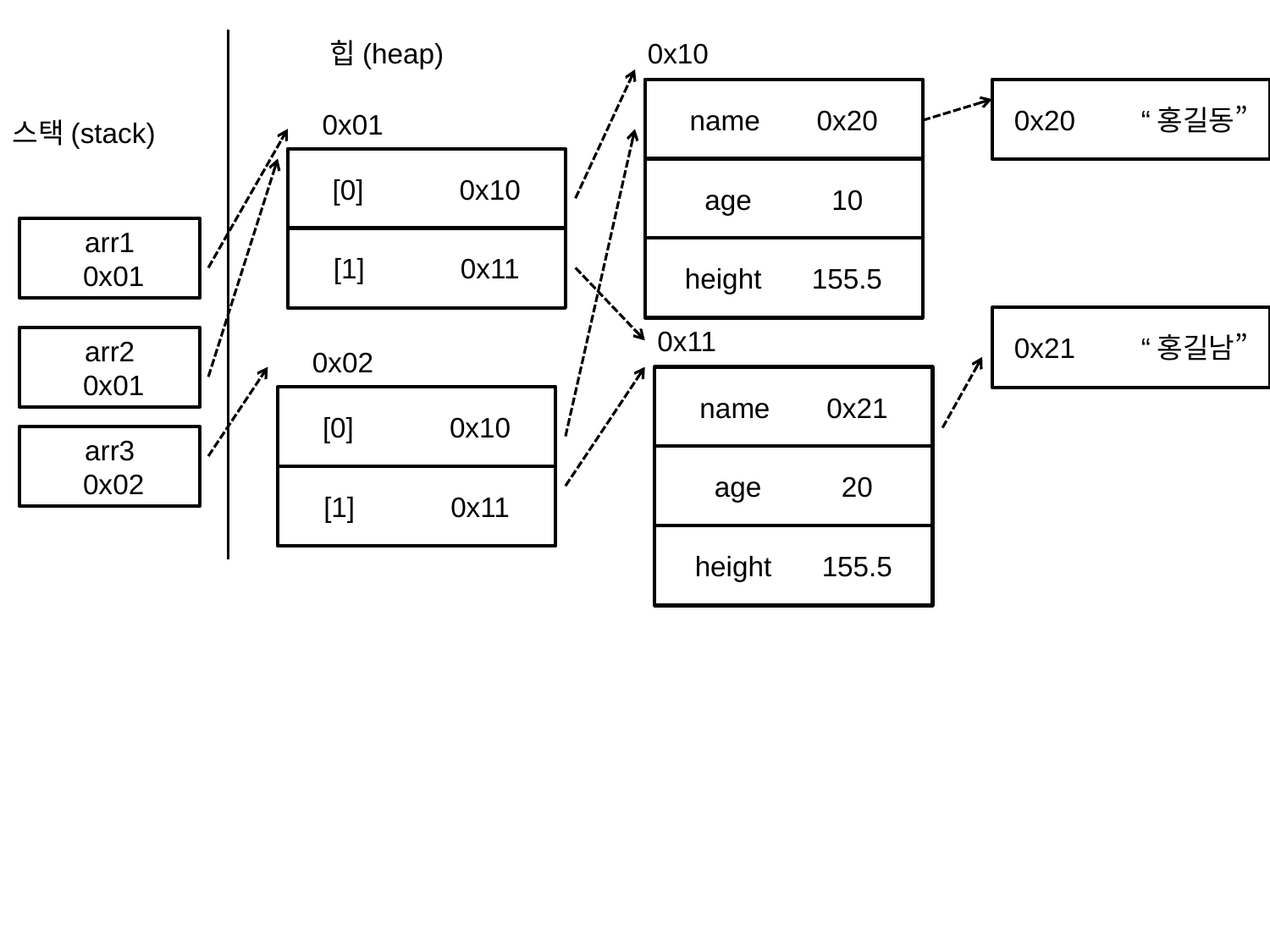

힙(heap)
0x10
name	0x20
0x20	“홍길동”
0x01
스택(stack)
[0]	0x10
age	10
arr1
 0x01
[1]	0x11
height	155.5
0x21	“홍길남”
0x11
arr2
 0x01
0x02
name	0x21
[0]	0x10
arr3
 0x02
age	20
[1]	0x11
height	155.5